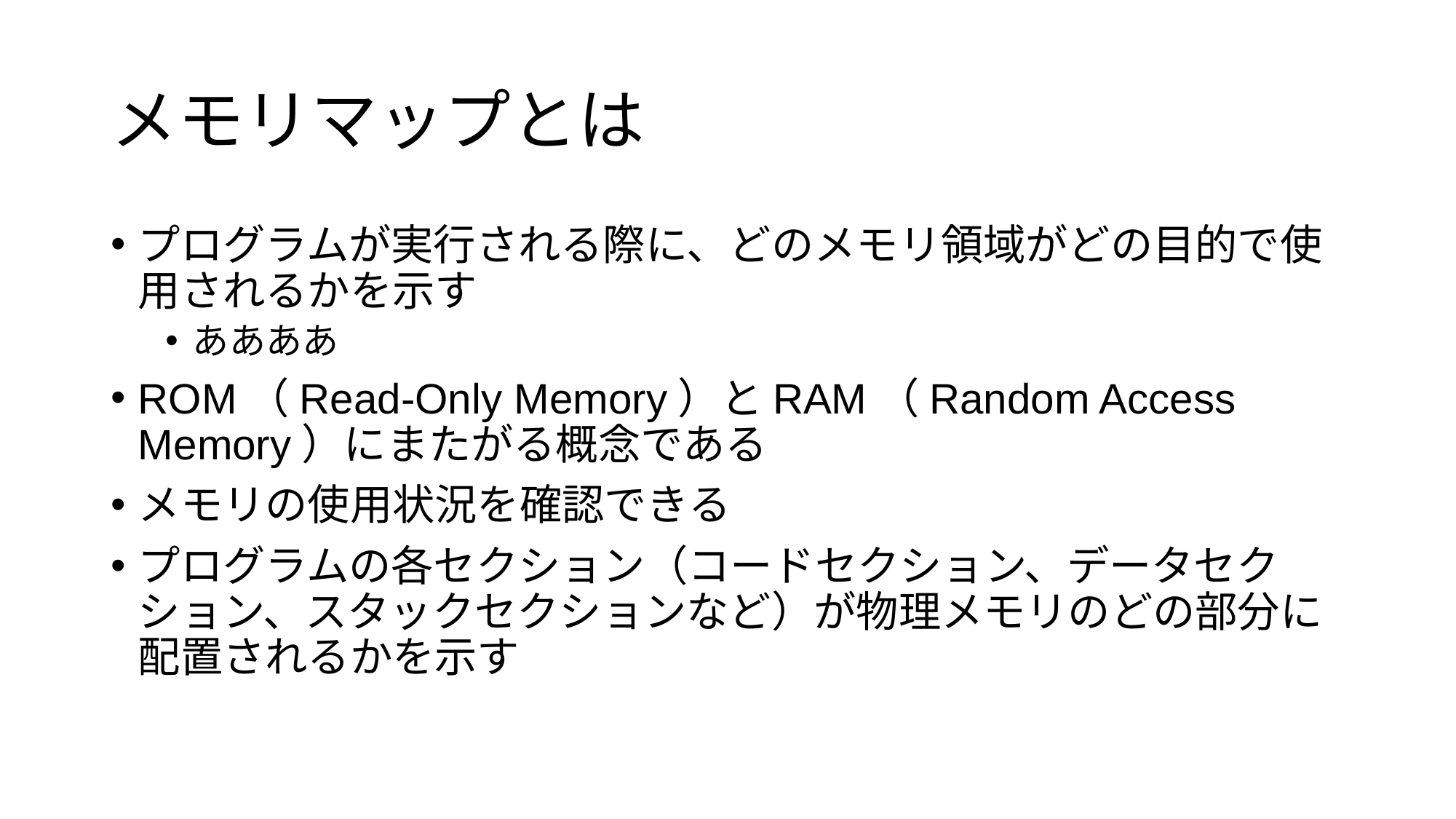

# メモリマップとは
プログラムが実行される際に、どのメモリ領域がどの目的で使用されるかを示す
ああああ
ROM（Read-Only Memory）とRAM（Random Access Memory）にまたがる概念である
メモリの使用状況を確認できる
プログラムの各セクション（コードセクション、データセクション、スタックセクションなど）が物理メモリのどの部分に配置されるかを示す